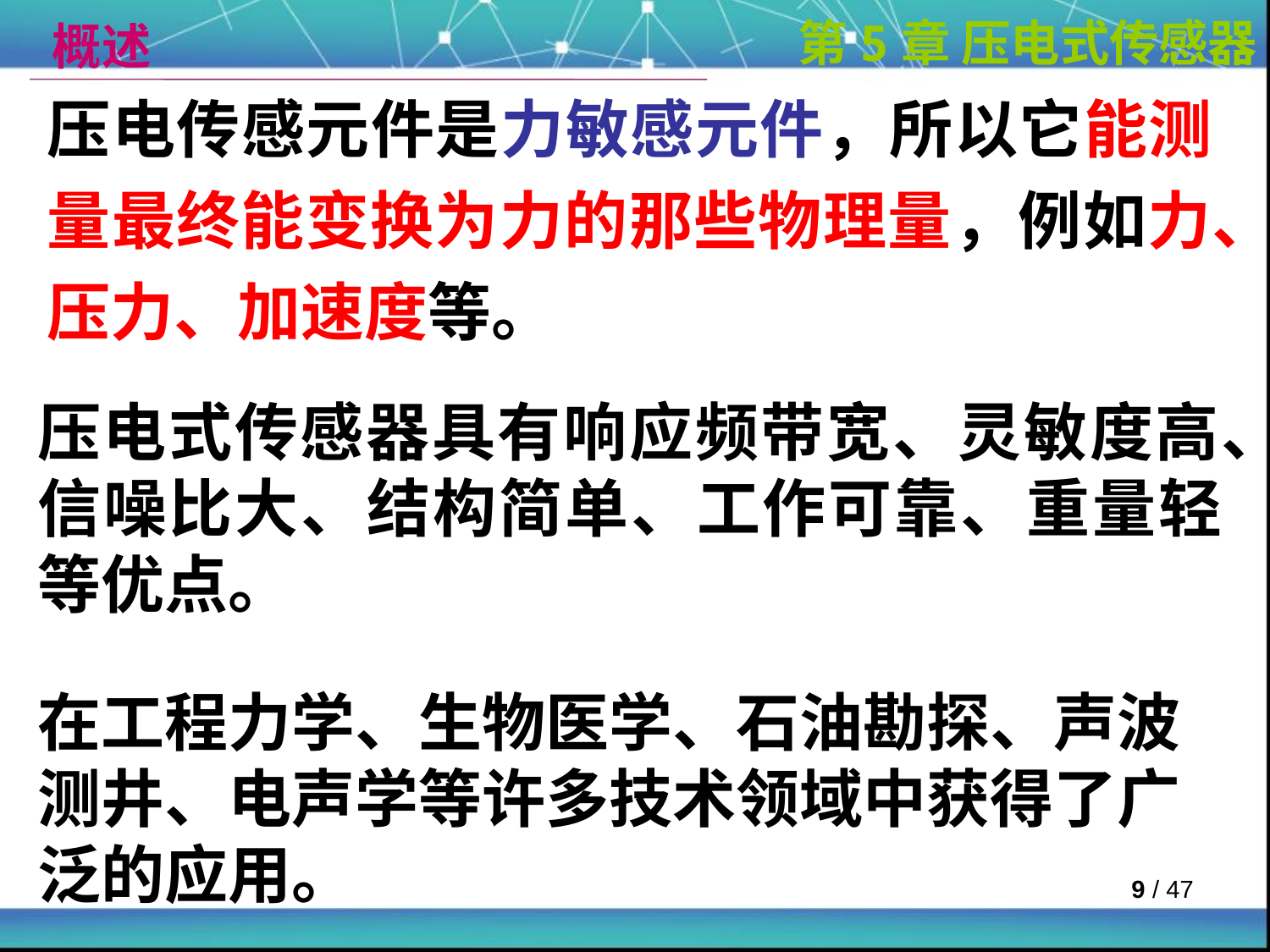

概述
第5章 压电式传感器
压电传感元件是力敏感元件，所以它能测量最终能变换为力的那些物理量，例如力、压力、加速度等。

压电式传感器具有响应频带宽、灵敏度高、信噪比大、结构简单、工作可靠、重量轻等优点。
在工程力学、生物医学、石油勘探、声波测井、电声学等许多技术领域中获得了广泛的应用。
9 / 47